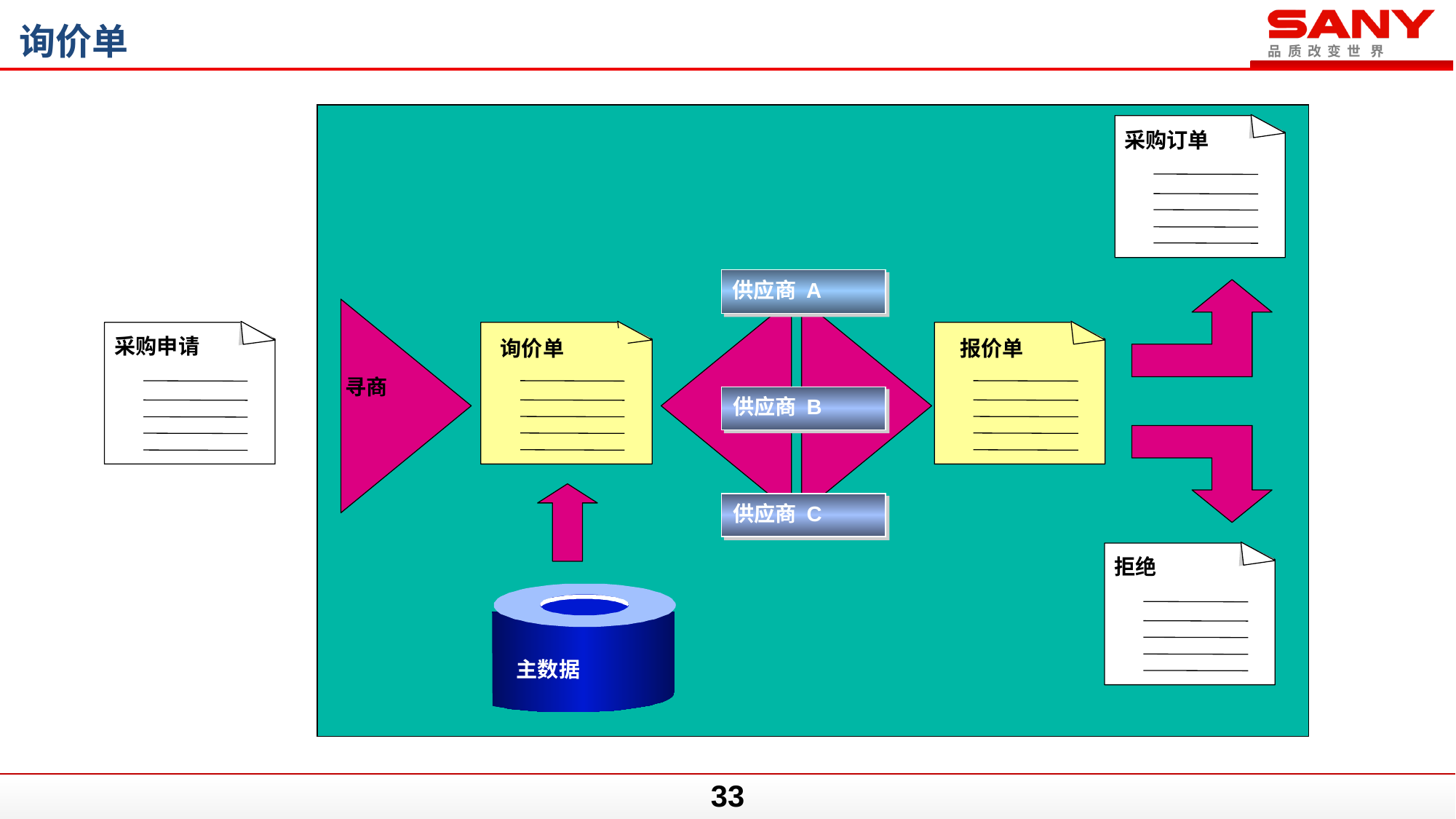

询价单

采购订单

供应商 A

Vendor A

寻商

采购申请

询价单
报价单

供应商 B
Vendor B

供应商 C
Vendor C

拒绝

主数据